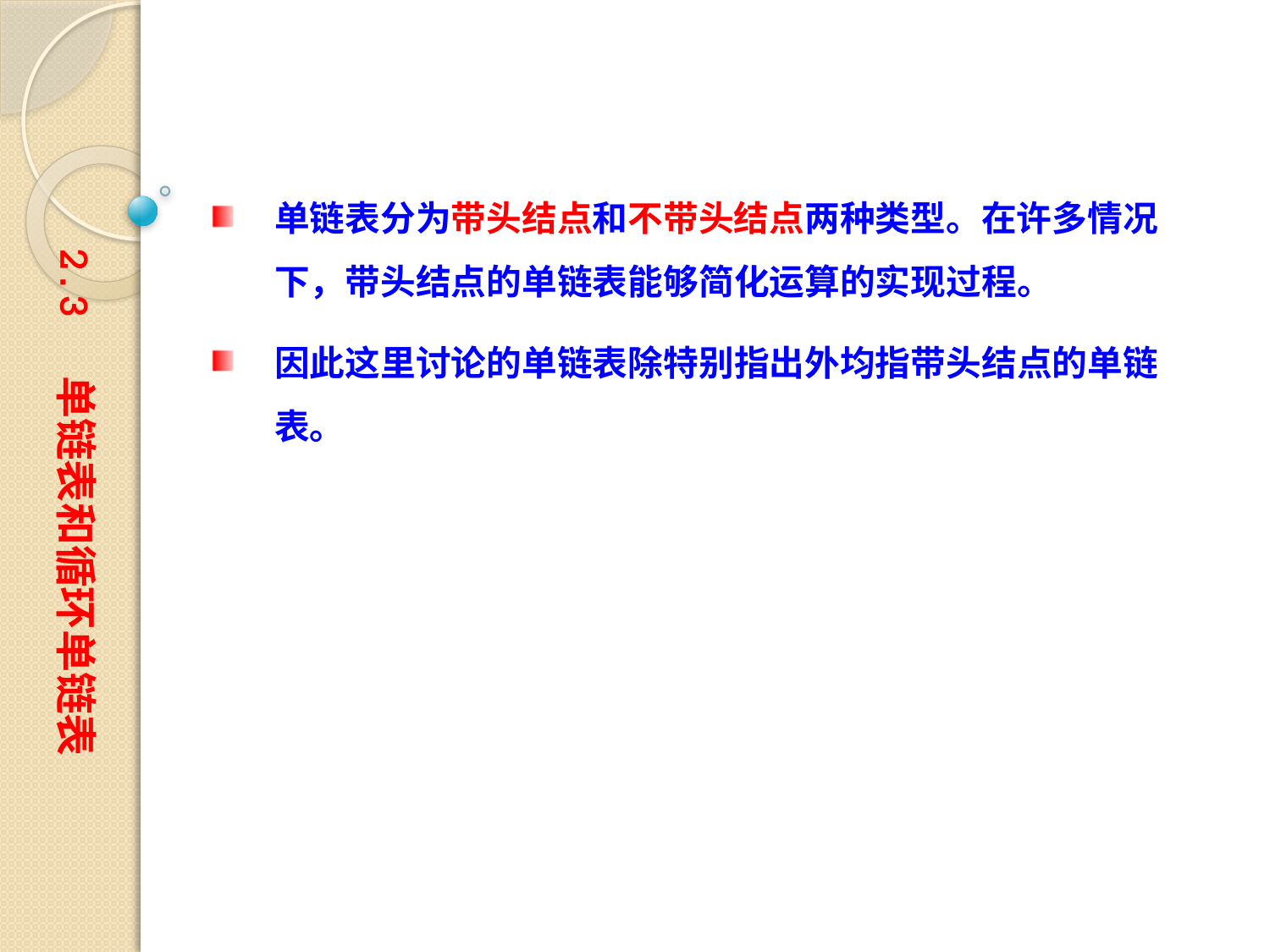

单链表分为带头结点和不带头结点两种类型。在许多情况下，带头结点的单链表能够简化运算的实现过程。
因此这里讨论的单链表除特别指出外均指带头结点的单链表。
2.3  单链表和循环单链表